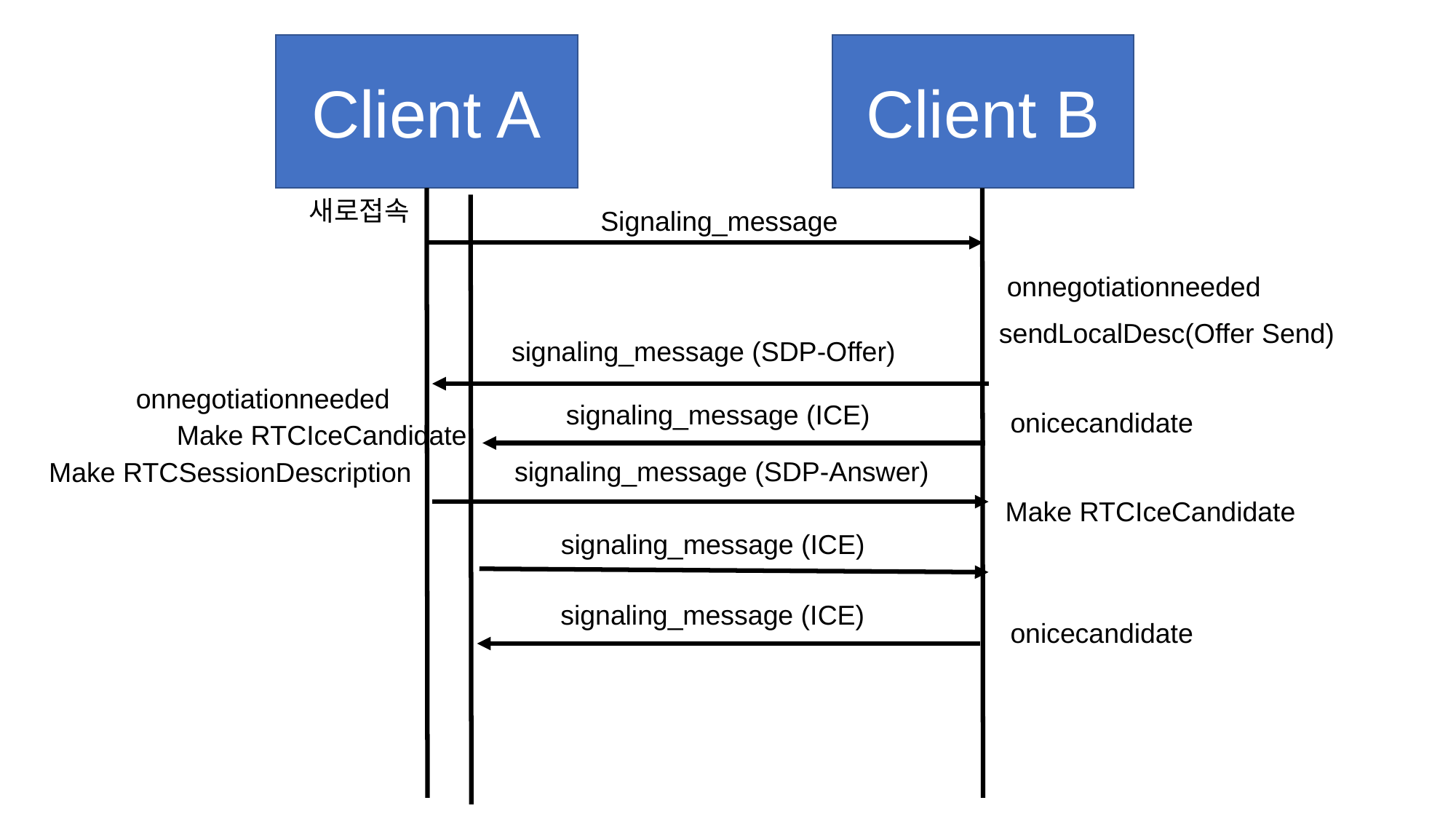

Client A
Client B
새로접속
Signaling_message
onnegotiationneeded
sendLocalDesc(Offer Send)
signaling_message (SDP-Offer)
onnegotiationneeded
signaling_message (ICE)
onicecandidate
Make RTCIceCandidate
signaling_message (SDP-Answer)
Make RTCSessionDescription
Make RTCIceCandidate
signaling_message (ICE)
signaling_message (ICE)
onicecandidate